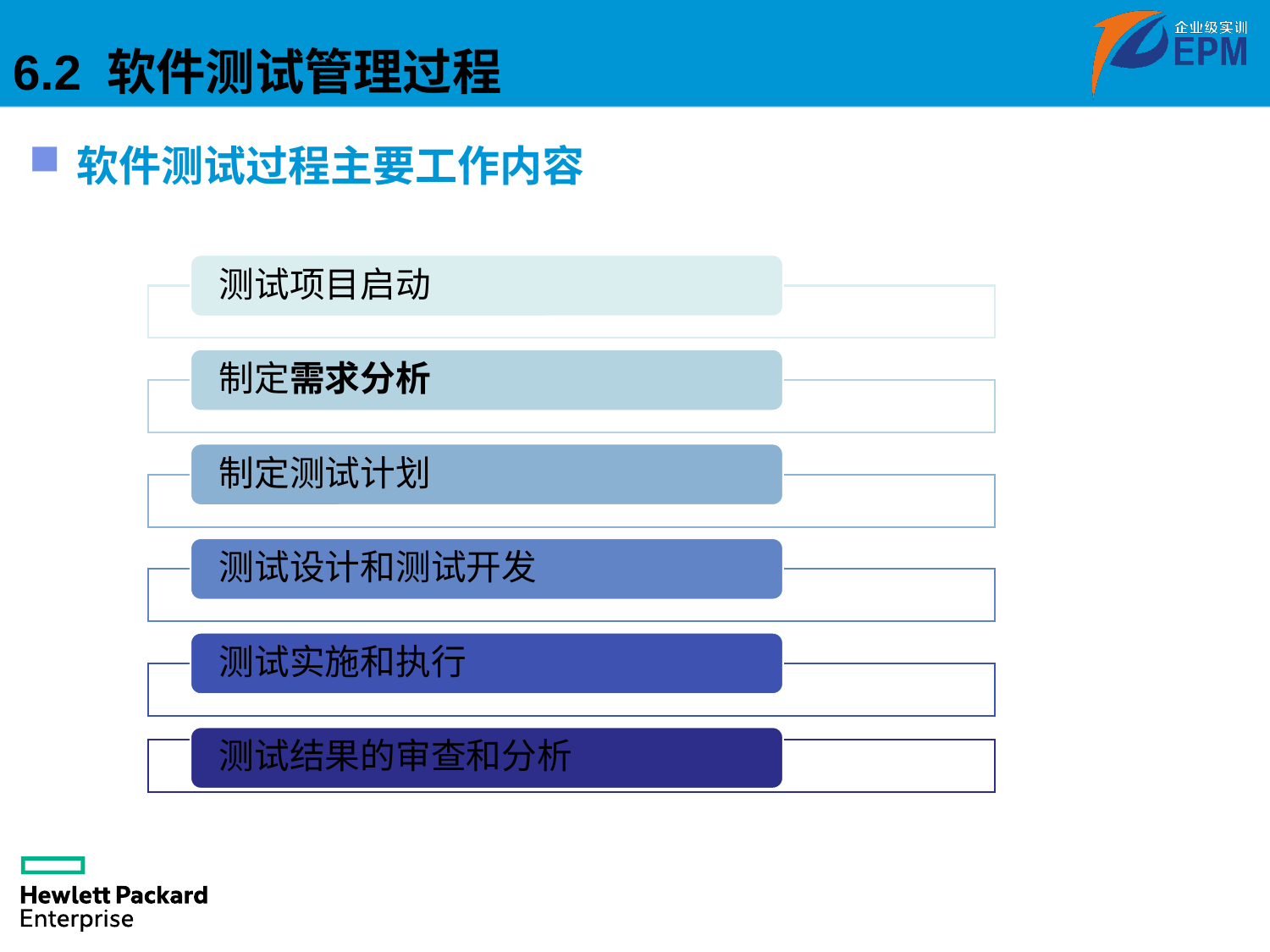

6.2 软件测试管理过程

软件测试过程主要工作内容
测试项目启动
制定需求分析
制定测试计划
测试设计和测试开发
测试实施和执行
测试结果的审查和分析